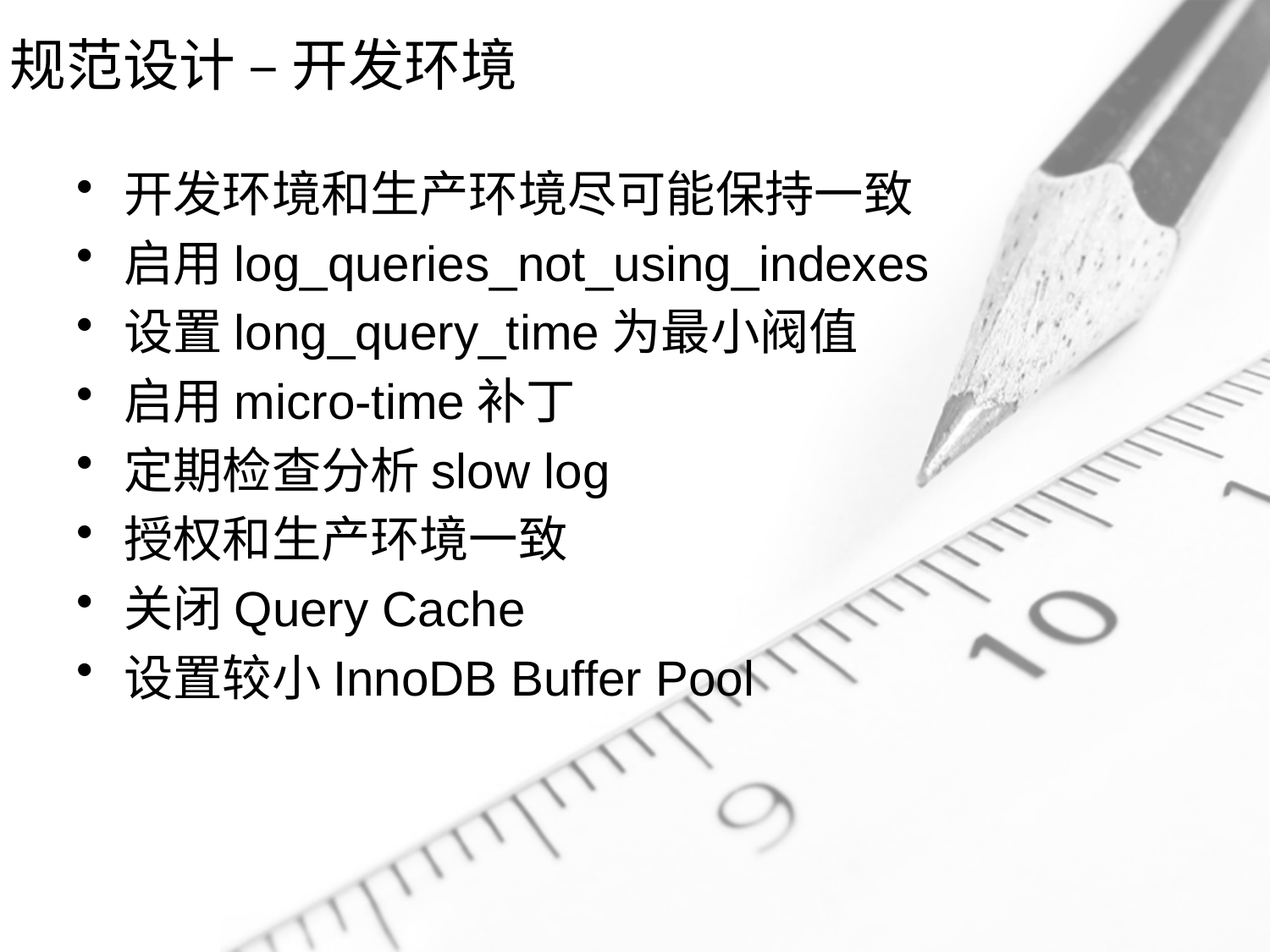

# 规范设计 – 开发环境
开发环境和生产环境尽可能保持一致
启用log_queries_not_using_indexes
设置long_query_time为最小阀值
启用micro-time补丁
定期检查分析slow log
授权和生产环境一致
关闭Query Cache
设置较小InnoDB Buffer Pool